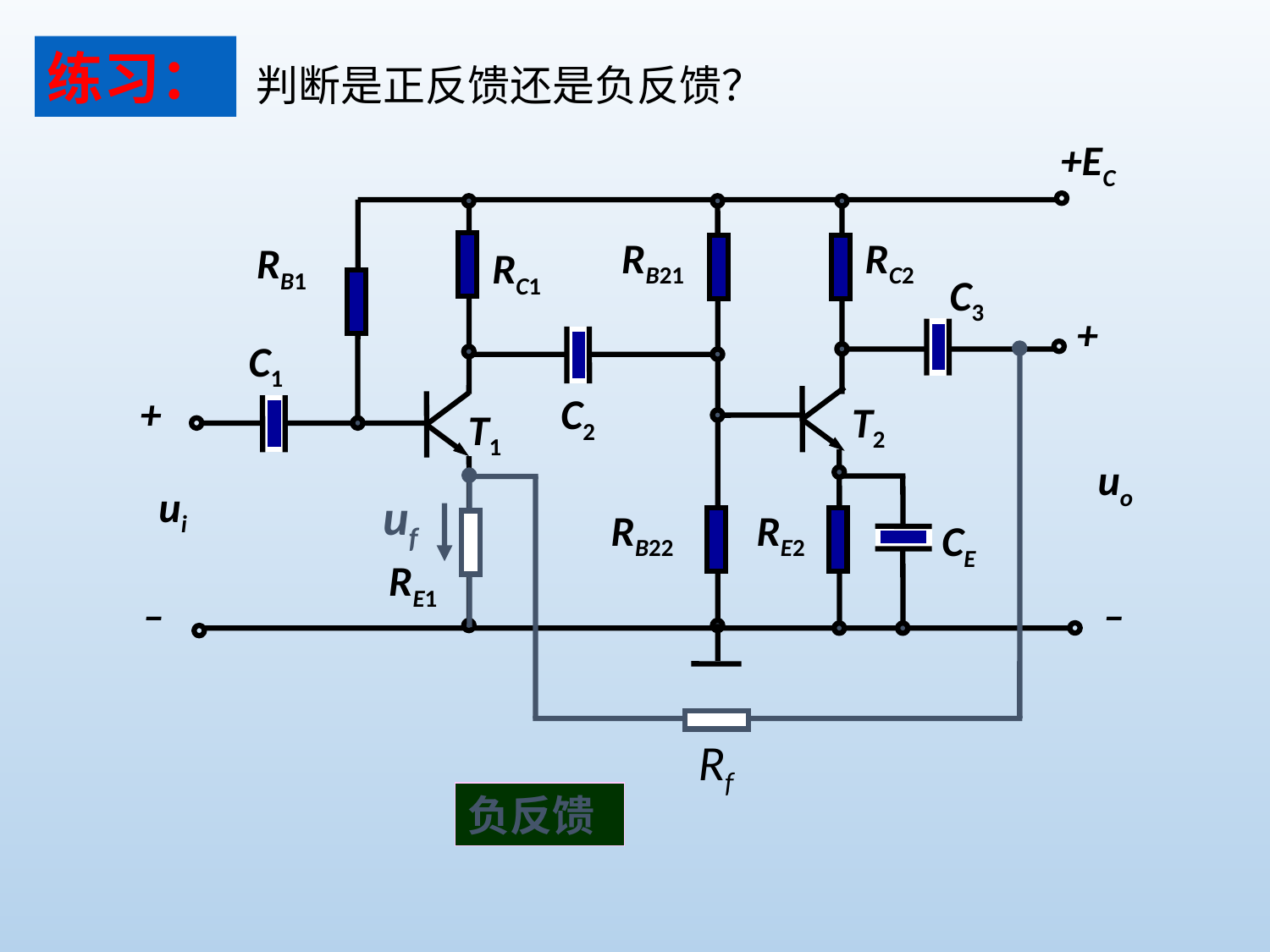

练习：
判断是正反馈还是负反馈？
+EC

RB21
RC2
RB1

RC1

C3

+

C1

+
C2

T2

T1

uo

ui

uf
RB22
RE2

CE

RE1

–
–

Rf
负反馈